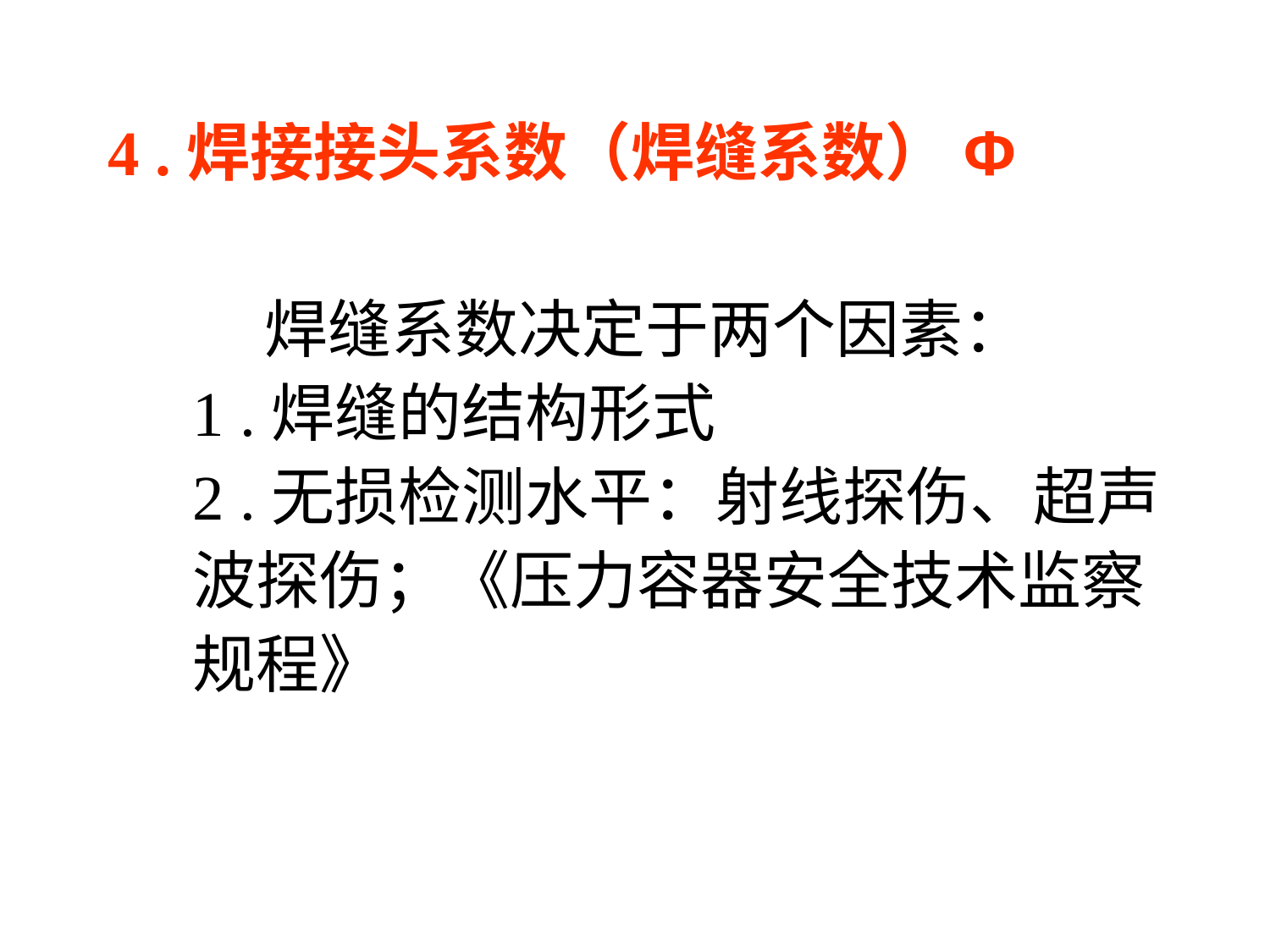

4 .焊接接头系数（焊缝系数）Φ
    焊缝系数决定于两个因素：
1 .焊缝的结构形式
2 .无损检测水平：射线探伤、超声波探伤；《压力容器安全技术监察规程》